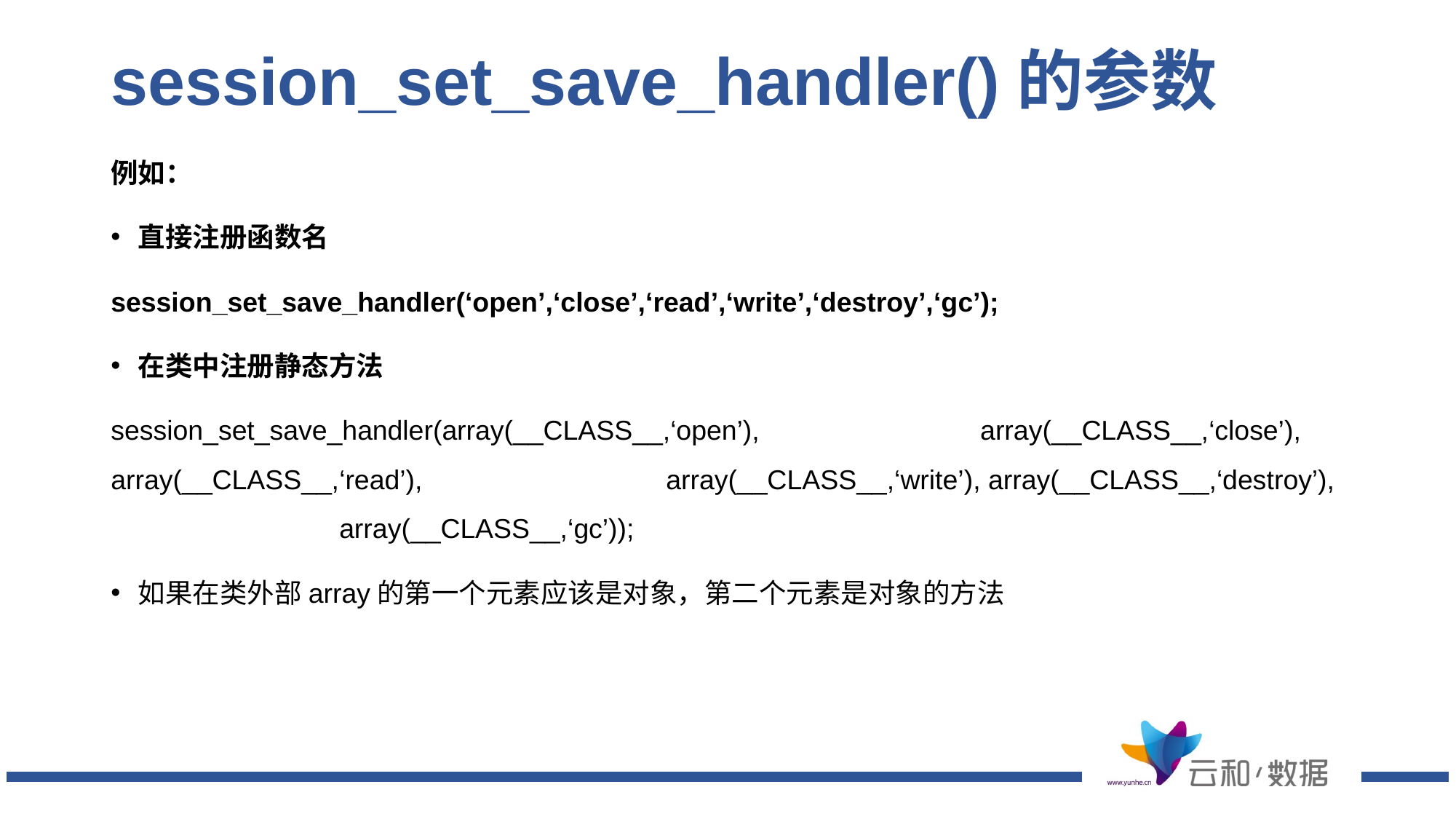

# session_set_save_handler()的参数
例如：
直接注册函数名
session_set_save_handler(‘open’,‘close’,‘read’,‘write’,‘destroy’,‘gc’);
在类中注册静态方法
session_set_save_handler(array(__CLASS__,‘open’),                             array(__CLASS__,‘close’), array(__CLASS__,‘read’),                                array(__CLASS__,‘write’), array(__CLASS__,‘destroy’),                                array(__CLASS__,‘gc’));
如果在类外部array的第一个元素应该是对象，第二个元素是对象的方法